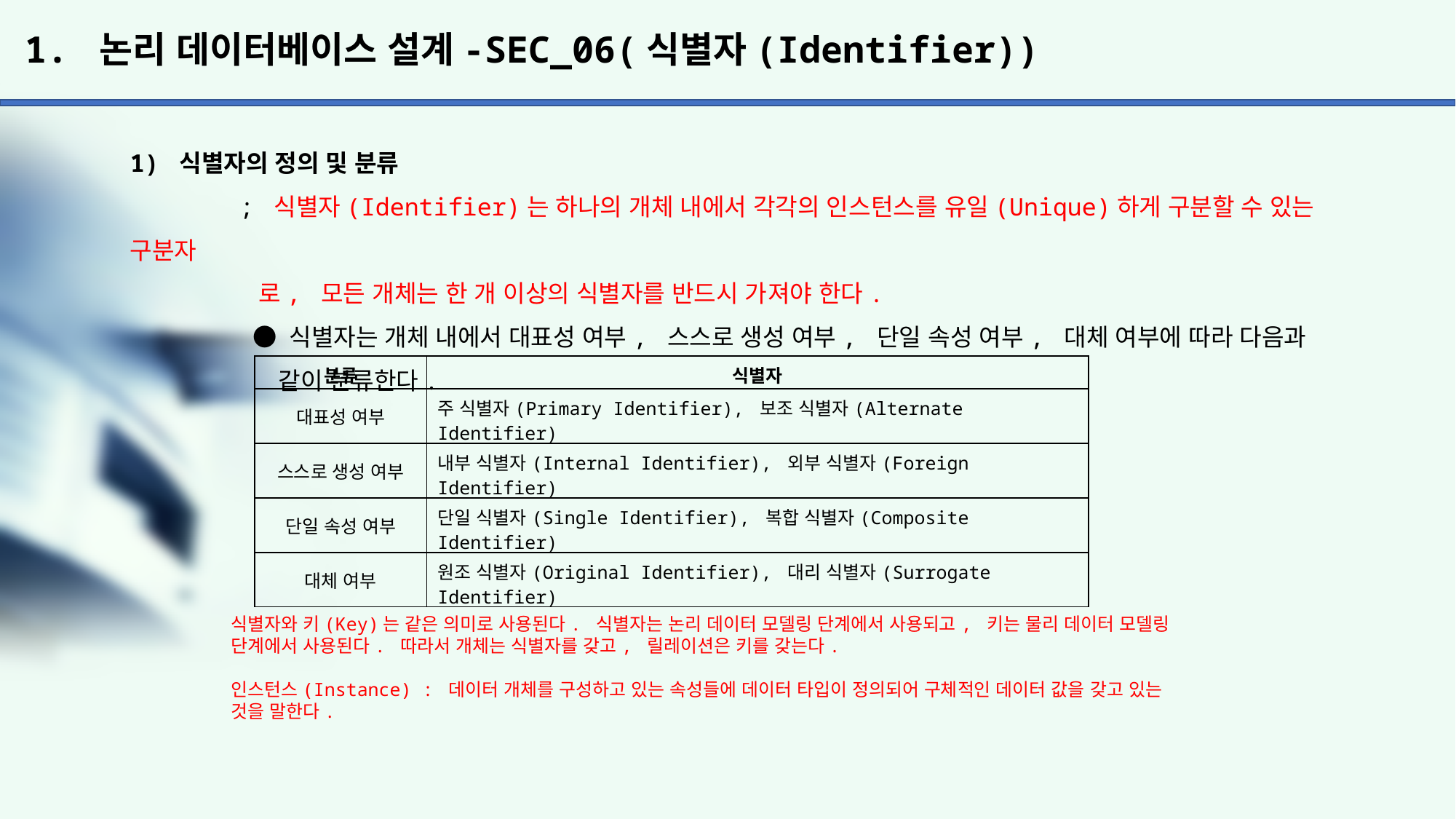

# 1. 논리 데이터베이스 설계-SEC_06(식별자(Identifier))
1) 식별자의 정의 및 분류
	; 식별자(Identifier)는 하나의 개체 내에서 각각의 인스턴스를 유일(Unique)하게 구분할 수 있는 구분자
	  로, 모든 개체는 한 개 이상의 식별자를 반드시 가져야 한다.
	  ● 식별자는 개체 내에서 대표성 여부, 스스로 생성 여부, 단일 속성 여부, 대체 여부에 따라 다음과
	     같이 분류한다.
| 분류 | 식별자 |
| --- | --- |
| 대표성 여부 | 주 식별자(Primary Identifier), 보조 식별자(Alternate Identifier) |
| 스스로 생성 여부 | 내부 식별자(Internal Identifier), 외부 식별자(Foreign Identifier) |
| 단일 속성 여부 | 단일 식별자(Single Identifier), 복합 식별자(Composite Identifier) |
| 대체 여부 | 원조 식별자(Original Identifier), 대리 식별자(Surrogate Identifier) |
식별자와 키(Key)는 같은 의미로 사용된다. 식별자는 논리 데이터 모델링 단계에서 사용되고, 키는 물리 데이터 모델링
단계에서 사용된다. 따라서 개체는 식별자를 갖고, 릴레이션은 키를 갖는다.

인스턴스(Instance) : 데이터 개체를 구성하고 있는 속성들에 데이터 타입이 정의되어 구체적인 데이터 값을 갖고 있는
것을 말한다.